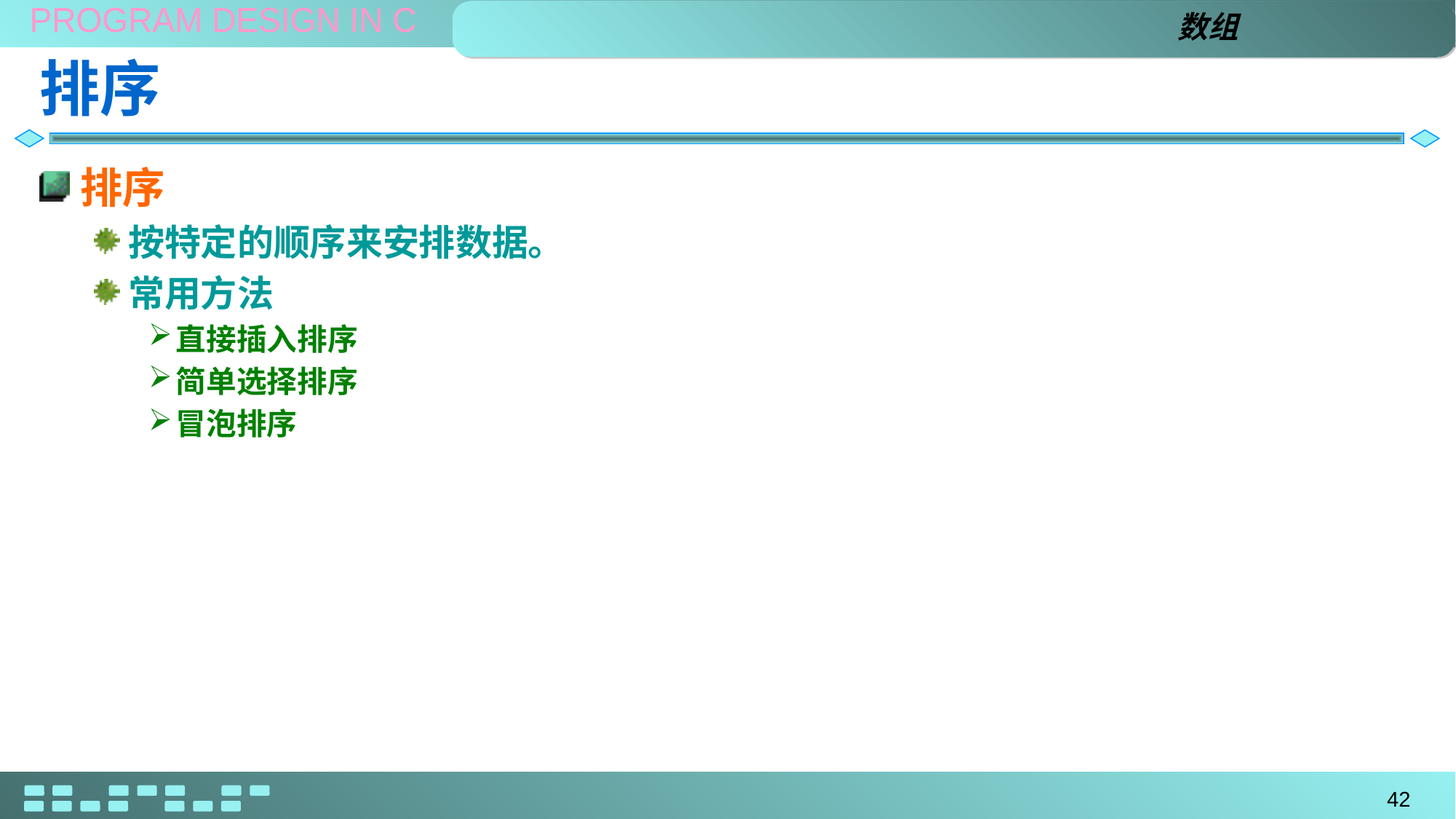

数组
# 排序
排序
按特定的顺序来安排数据。
常用方法
直接插入排序
简单选择排序
冒泡排序
42